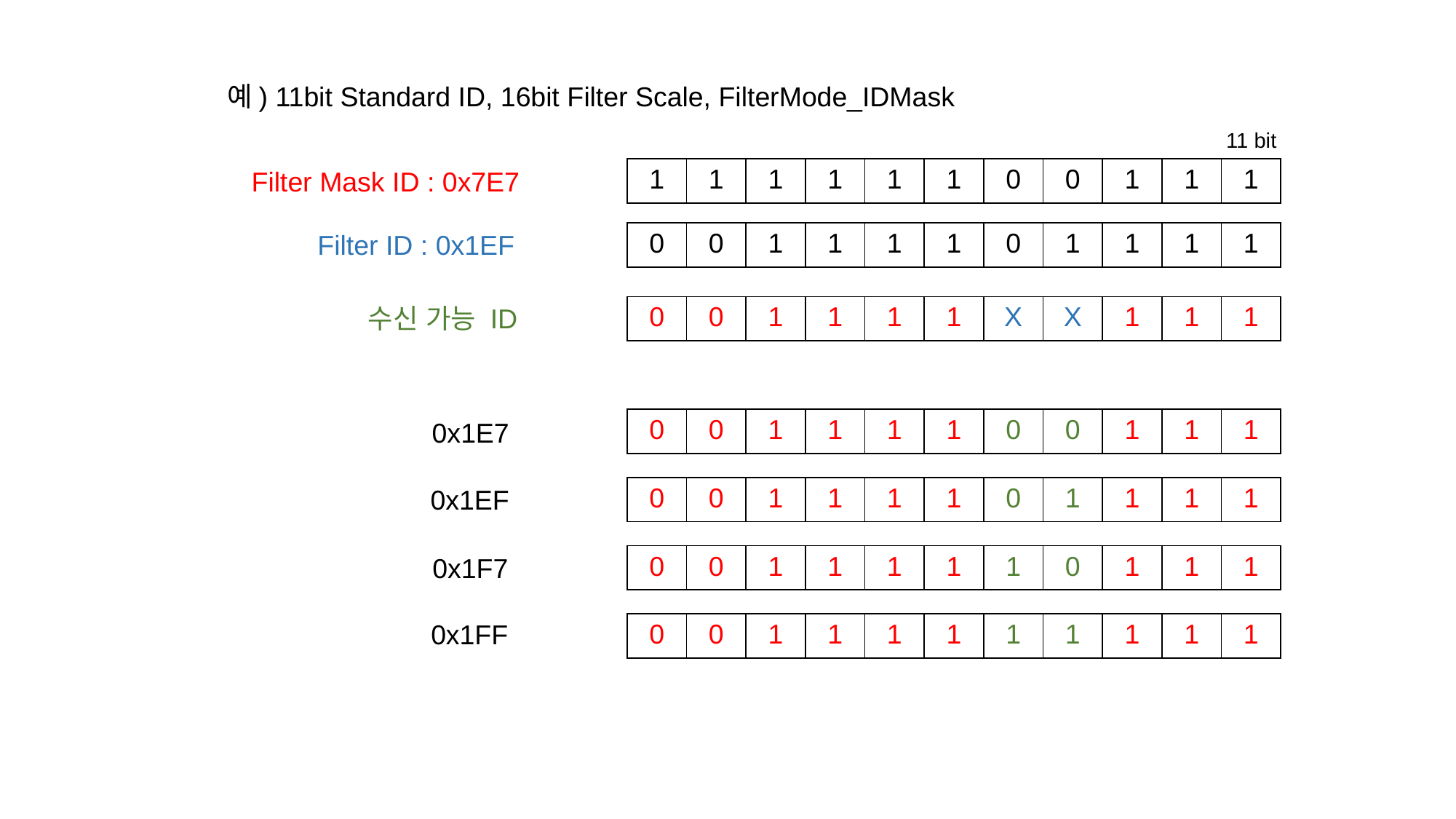

예) 11bit Standard ID, 16bit Filter Scale, FilterMode_IDMask
11 bit
| 1 | 1 | 1 | 1 | 1 | 1 | 0 | 0 | 1 | 1 | 1 |
| --- | --- | --- | --- | --- | --- | --- | --- | --- | --- | --- |
Filter Mask ID : 0x7E7
        Filter ID : 0x1EF
| 0 | 0 | 1 | 1 | 1 | 1 | 0 | 1 | 1 | 1 | 1 |
| --- | --- | --- | --- | --- | --- | --- | --- | --- | --- | --- |
수신 가능 ID
| 0 | 0 | 1 | 1 | 1 | 1 | X | X | 1 | 1 | 1 |
| --- | --- | --- | --- | --- | --- | --- | --- | --- | --- | --- |
| 0 | 0 | 1 | 1 | 1 | 1 | 0 | 0 | 1 | 1 | 1 |
| --- | --- | --- | --- | --- | --- | --- | --- | --- | --- | --- |
0x1E7
| 0 | 0 | 1 | 1 | 1 | 1 | 0 | 1 | 1 | 1 | 1 |
| --- | --- | --- | --- | --- | --- | --- | --- | --- | --- | --- |
0x1EF
| 0 | 0 | 1 | 1 | 1 | 1 | 1 | 0 | 1 | 1 | 1 |
| --- | --- | --- | --- | --- | --- | --- | --- | --- | --- | --- |
0x1F7
0x1FF
| 0 | 0 | 1 | 1 | 1 | 1 | 1 | 1 | 1 | 1 | 1 |
| --- | --- | --- | --- | --- | --- | --- | --- | --- | --- | --- |